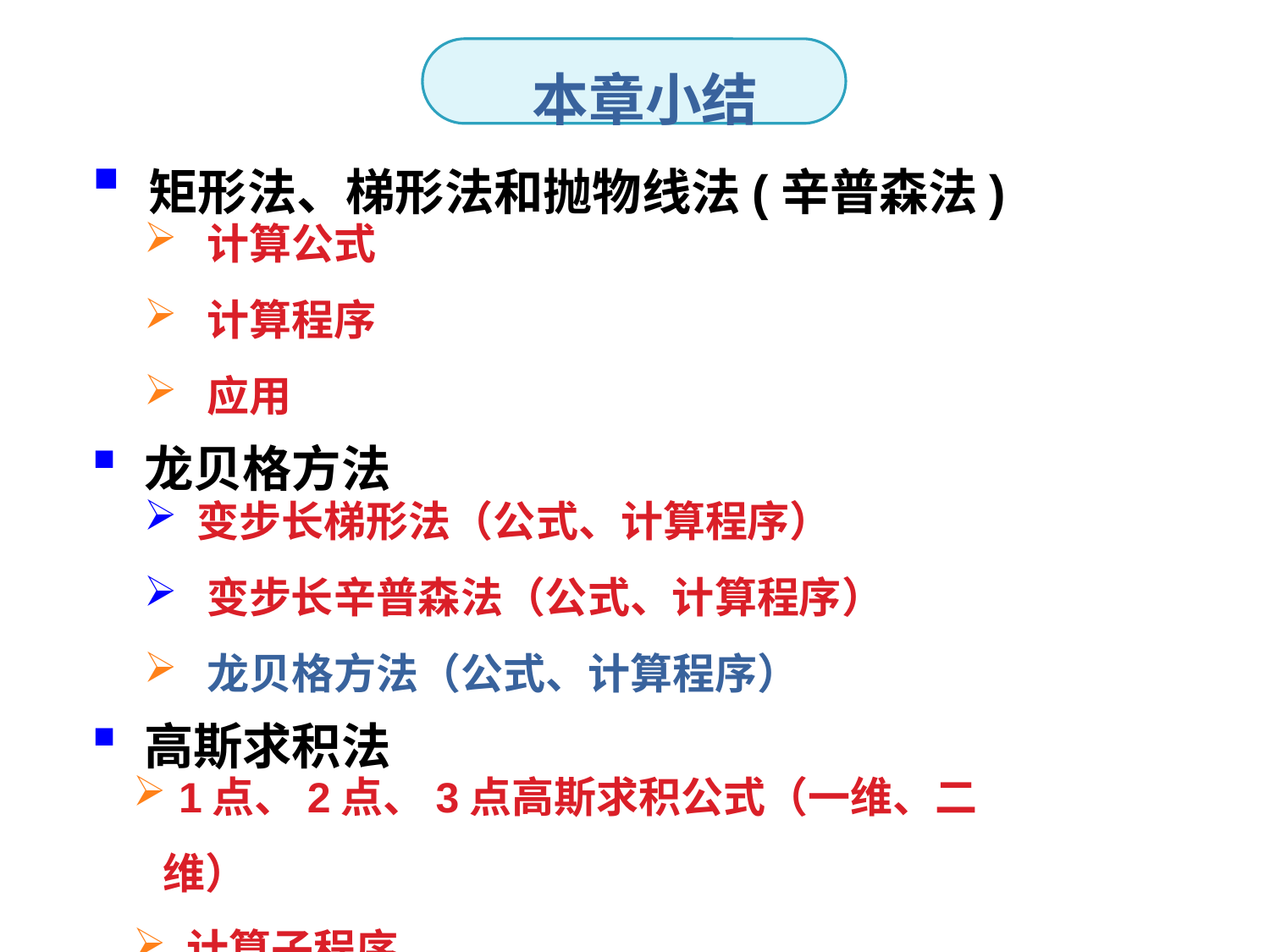

本章小结
 矩形法、梯形法和抛物线法(辛普森法)
  计算公式
  计算程序
  应用
 龙贝格方法
 变步长梯形法（公式、计算程序）
  变步长辛普森法（公式、计算程序）
  龙贝格方法（公式、计算程序）
 高斯求积法
 1点、2点、3点高斯求积公式（一维、二维）
 计算子程序
71